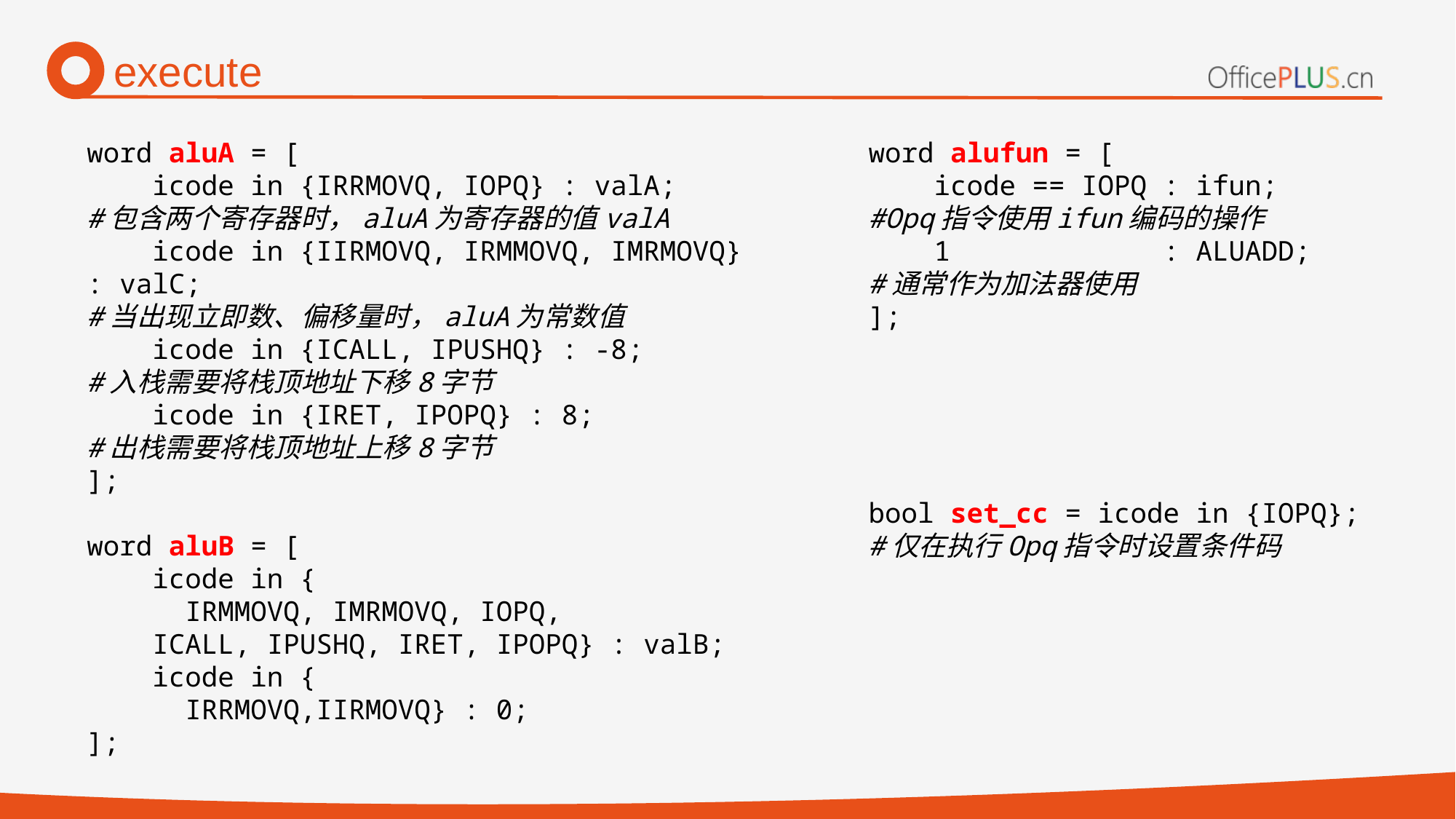

# execute
word aluA = [
    icode in {IRRMOVQ, IOPQ} : valA;
#包含两个寄存器时，aluA为寄存器的值valA
    icode in {IIRMOVQ, IRMMOVQ, IMRMOVQ} : valC;
#当出现立即数、偏移量时，aluA为常数值
    icode in {ICALL, IPUSHQ} : -8;
#入栈需要将栈顶地址下移8字节
    icode in {IRET, IPOPQ} : 8;
#出栈需要将栈顶地址上移8字节
];

word aluB = [
    icode in {
      IRMMOVQ, IMRMOVQ, IOPQ,
    ICALL, IPUSHQ, IRET, IPOPQ} : valB;
    icode in {
      IRRMOVQ,IIRMOVQ} : 0;
];
word alufun = [
    icode == IOPQ : ifun;
#Opq指令使用ifun编码的操作
    1             : ALUADD;
#通常作为加法器使用
];

bool set_cc = icode in {IOPQ};
#仅在执行Opq指令时设置条件码